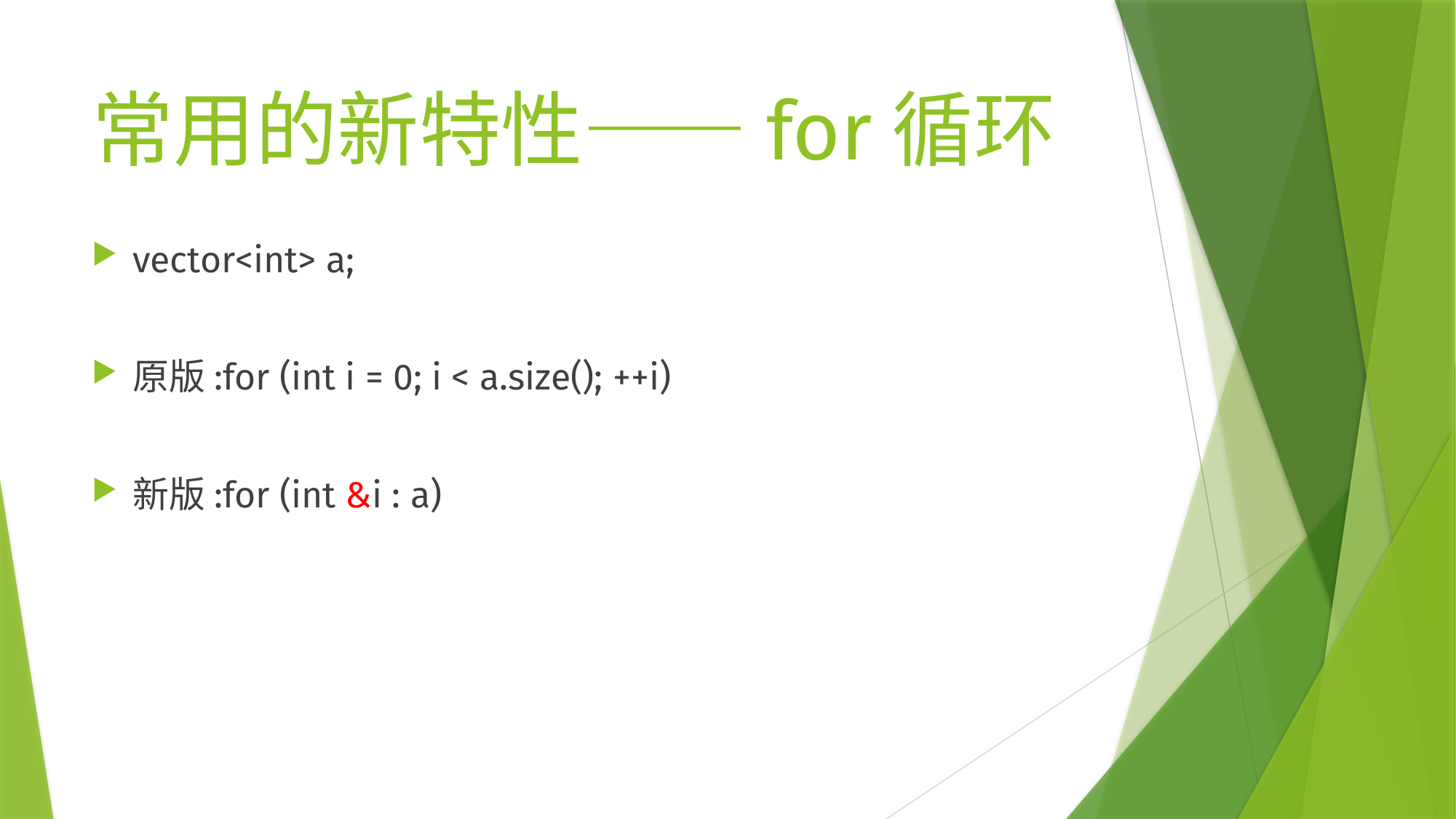

# 常用的新特性——for循环
vector<int> a;

原版:for (int i = 0; i < a.size(); ++i)

新版:for (int &i : a)